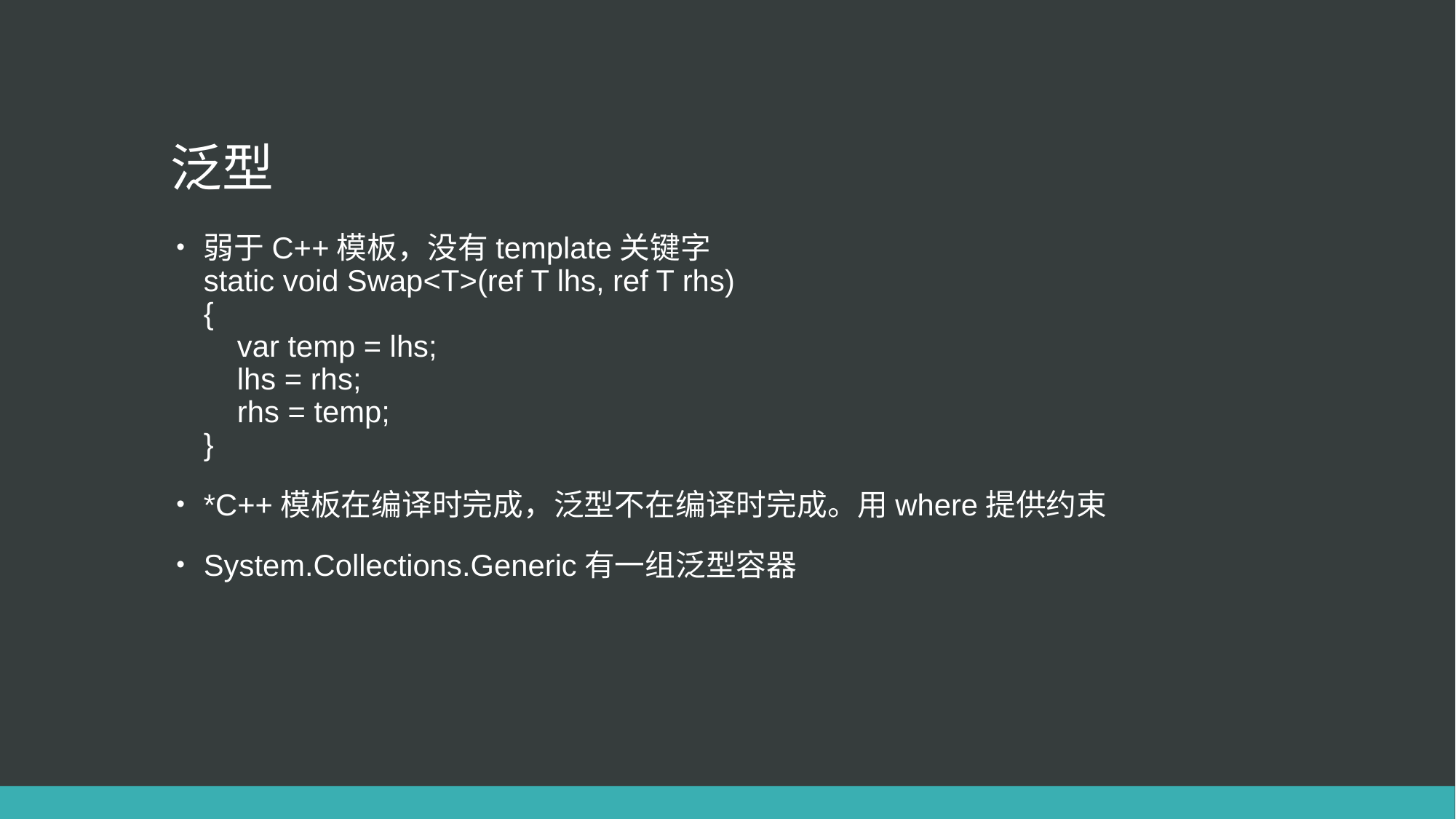

# 泛型
弱于C++模板，没有template关键字
static void Swap<T>(ref T lhs, ref T rhs)
{
    var temp = lhs;
    lhs = rhs;
    rhs = temp;
}
*C++模板在编译时完成，泛型不在编译时完成。用where提供约束
System.​Collections.​Generic有一组泛型容器